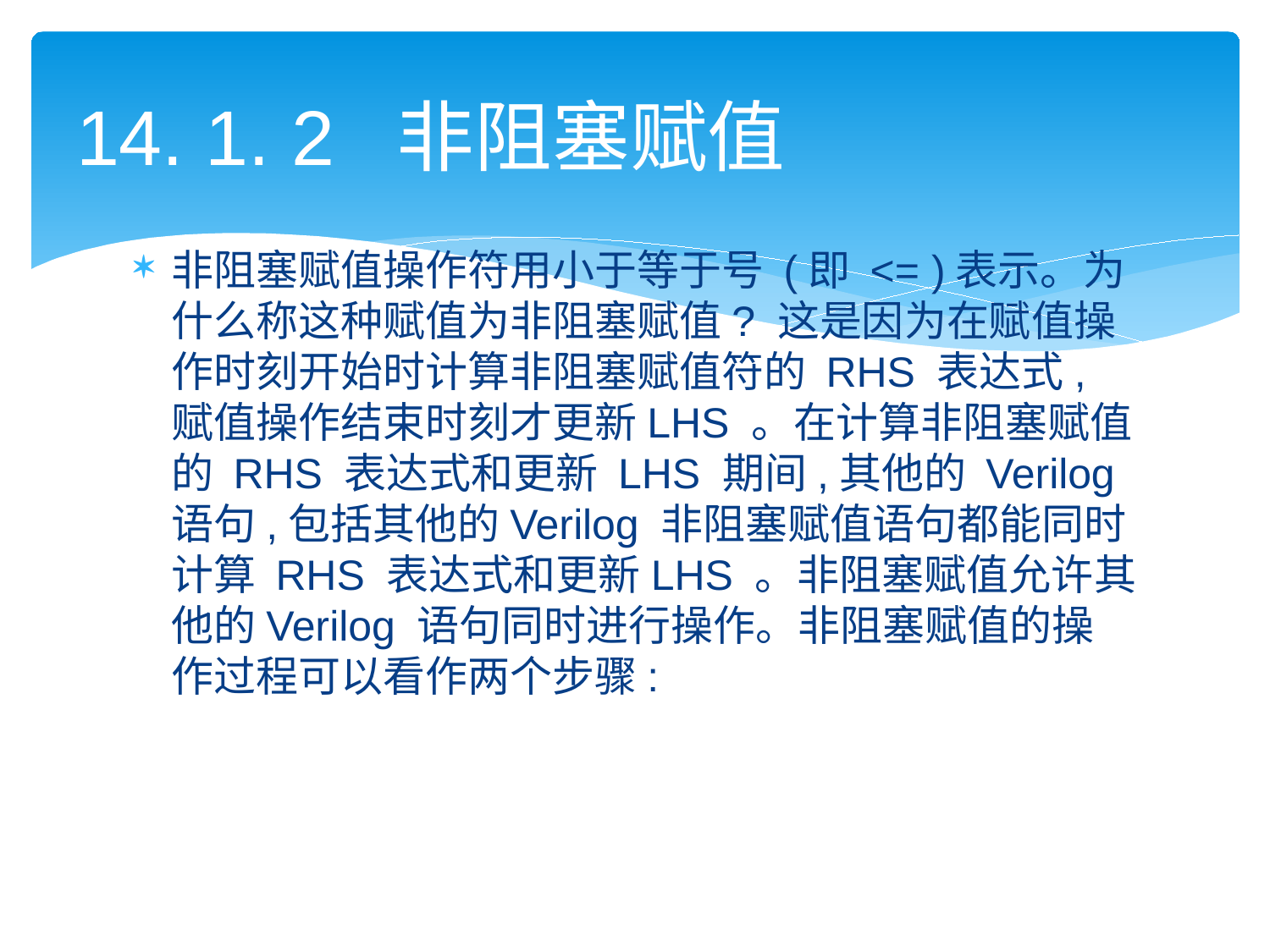

# 14. 1. 2  非阻塞赋值
非阻塞赋值操作符用小于等于号 (即 <= )表示。为什么称这种赋值为非阻塞赋值? 这是因为在赋值操作时刻开始时计算非阻塞赋值符的 RHS 表达式,赋值操作结束时刻才更新LHS 。在计算非阻塞赋值的 RHS 表达式和更新 LHS 期间,其他的 Verilog 语句,包括其他的Verilog 非阻塞赋值语句都能同时计算 RHS 表达式和更新LHS 。非阻塞赋值允许其他的Verilog 语句同时进行操作。非阻塞赋值的操作过程可以看作两个步骤: